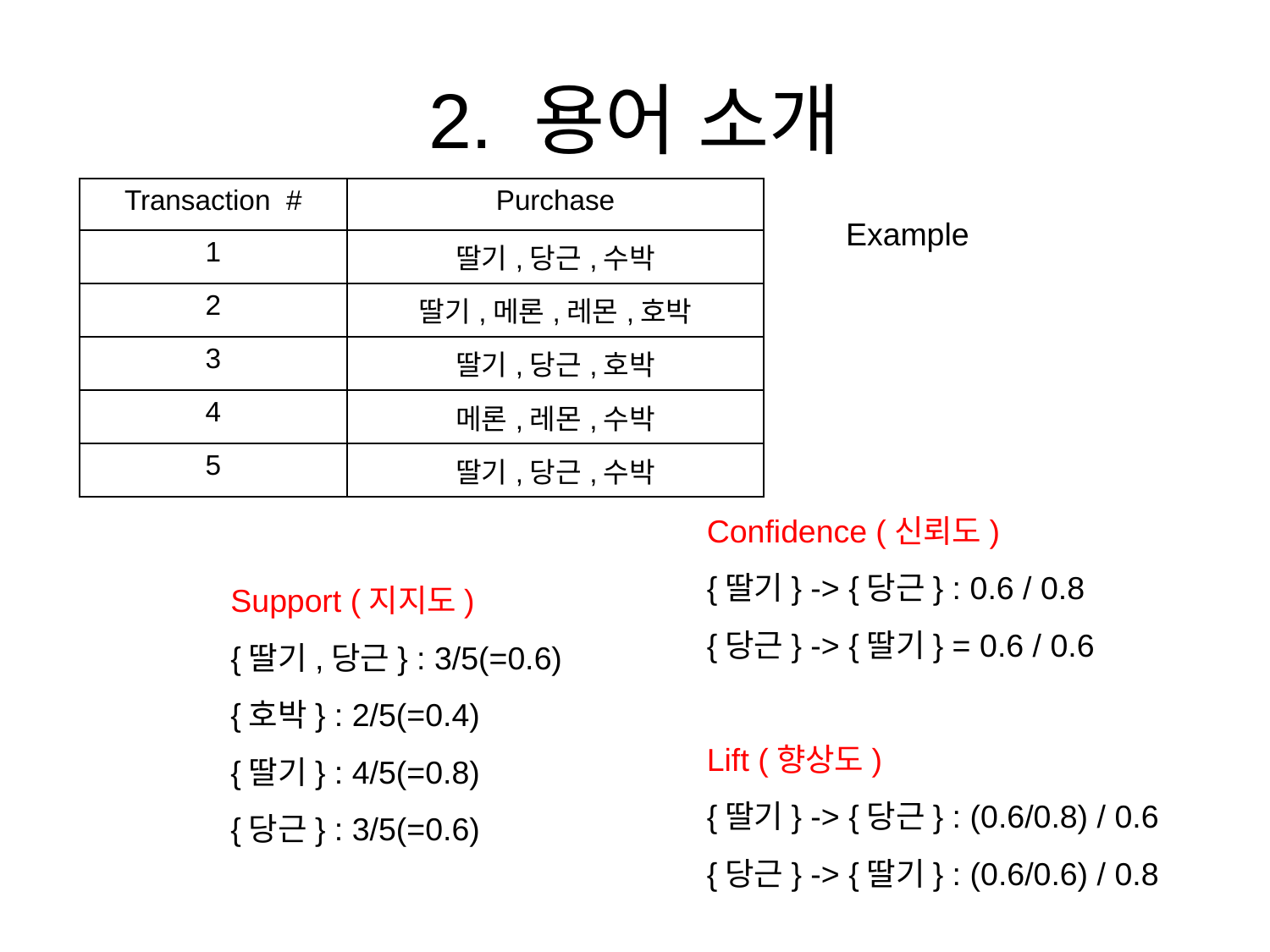

# 2. 용어 소개
| Transaction # | Purchase |
| --- | --- |
| 1 | 딸기,당근,수박 |
| 2 | 딸기,메론,레몬,호박 |
| 3 | 딸기,당근,호박 |
| 4 | 메론,레몬,수박 |
| 5 | 딸기,당근,수박 |
Example

Confidence (신뢰도)
{딸기} -> {당근} : 0.6 / 0.8
{당근} -> {딸기} = 0.6 / 0.6

Lift (향상도)
{딸기} -> {당근} : (0.6/0.8) / 0.6
{당근} -> {딸기} : (0.6/0.6) / 0.8
Support (지지도)
{딸기,당근} : 3/5(=0.6)
{호박} : 2/5(=0.4)
{딸기} : 4/5(=0.8)
{당근} : 3/5(=0.6)